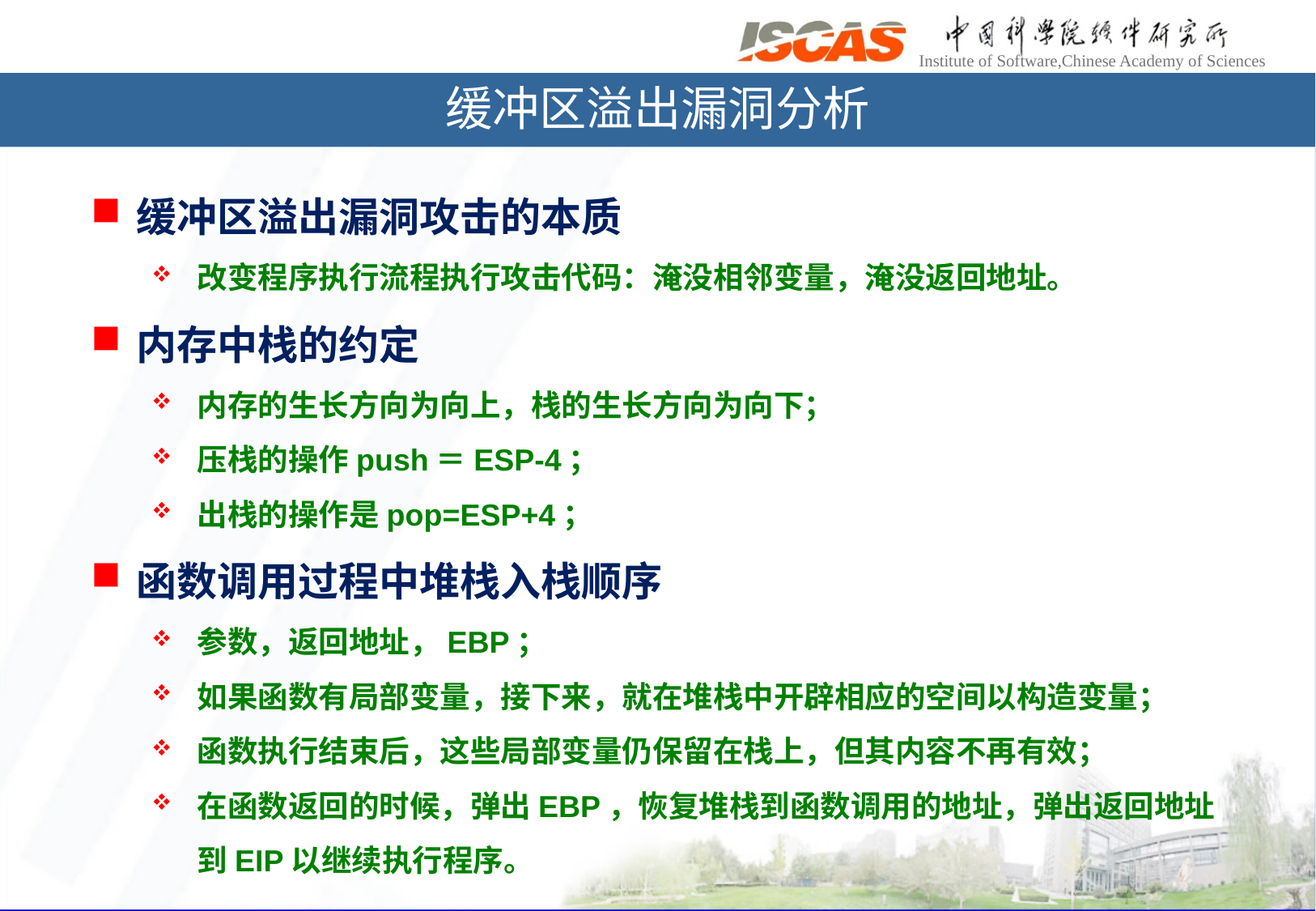

缓冲区溢出漏洞分析
缓冲区溢出漏洞攻击的本质
改变程序执行流程执行攻击代码：淹没相邻变量，淹没返回地址。
内存中栈的约定
内存的生长方向为向上，栈的生长方向为向下；
压栈的操作push＝ESP-4；
出栈的操作是pop=ESP+4；
函数调用过程中堆栈入栈顺序
参数，返回地址，EBP；
如果函数有局部变量，接下来，就在堆栈中开辟相应的空间以构造变量；
函数执行结束后，这些局部变量仍保留在栈上，但其内容不再有效；
在函数返回的时候，弹出EBP，恢复堆栈到函数调用的地址，弹出返回地址到EIP以继续执行程序。